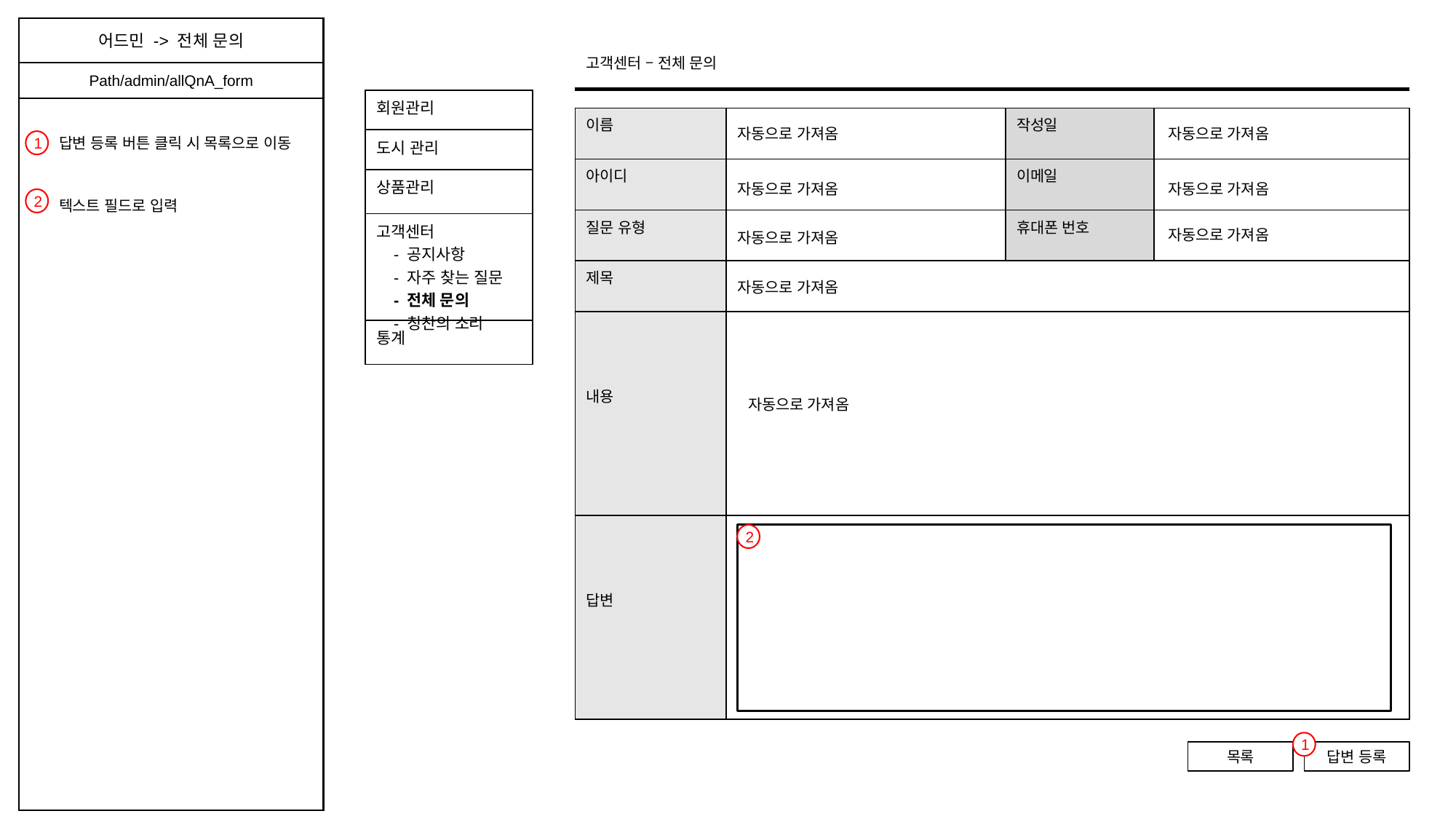

어드민 -> 전체 문의
고객센터 – 전체 문의
Path/admin/allQnA_form

| 회원관리 |
| --- |
| 도시 관리 |
| 상품관리 |
| 고객센터 - 공지사항 - 자주 찾는 질문 - 전체 문의 - 칭찬의 소리 |
| 통계 |
| 이름 |  | 작성일 |  |
| --- | --- | --- | --- |
| 아이디 |  | 이메일 |  |
| 질문 유형 |  | 휴대폰 번호 |  |
| 제목 |  |  |  |
| 내용 |  |  |  |
| 답변 |  |  |  |
자동으로 가져옴
자동으로 가져옴
답변 등록 버튼 클릭 시 목록으로 이동
1
자동으로 가져옴
자동으로 가져옴
2
텍스트 필드로 입력
자동으로 가져옴
자동으로 가져옴
자동으로 가져옴
자동으로 가져옴

2
1
목록
답변 등록